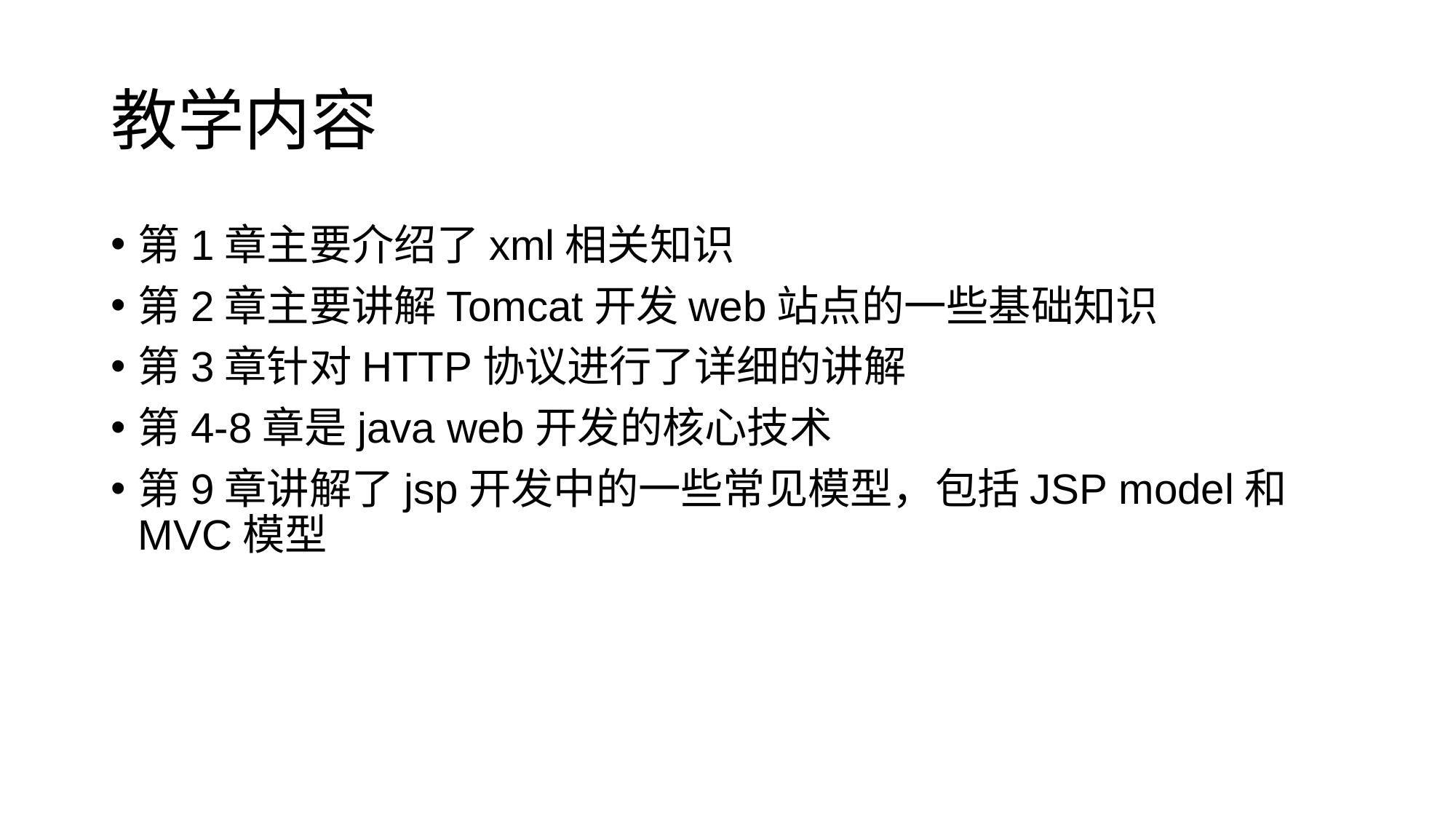

# 教学内容
第1章主要介绍了xml相关知识
第2章主要讲解Tomcat开发web站点的一些基础知识
第3章针对HTTP协议进行了详细的讲解
第4-8章是java web开发的核心技术
第9章讲解了jsp开发中的一些常见模型，包括JSP model和MVC模型